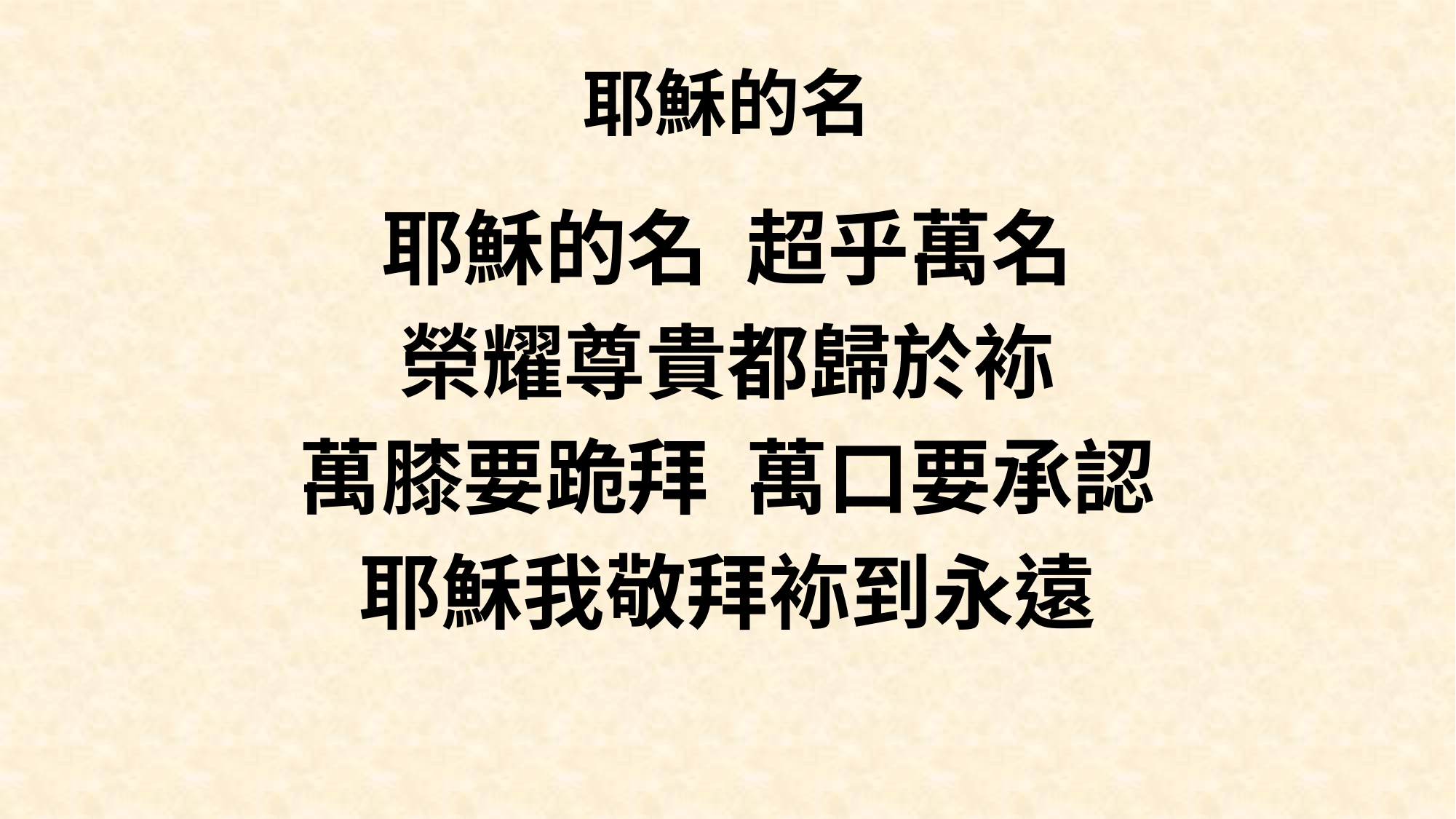

# 耶穌的名
耶穌的名  超乎萬名
榮耀尊貴都歸於袮
萬膝要跪拜  萬口要承認
耶穌我敬拜袮到永遠